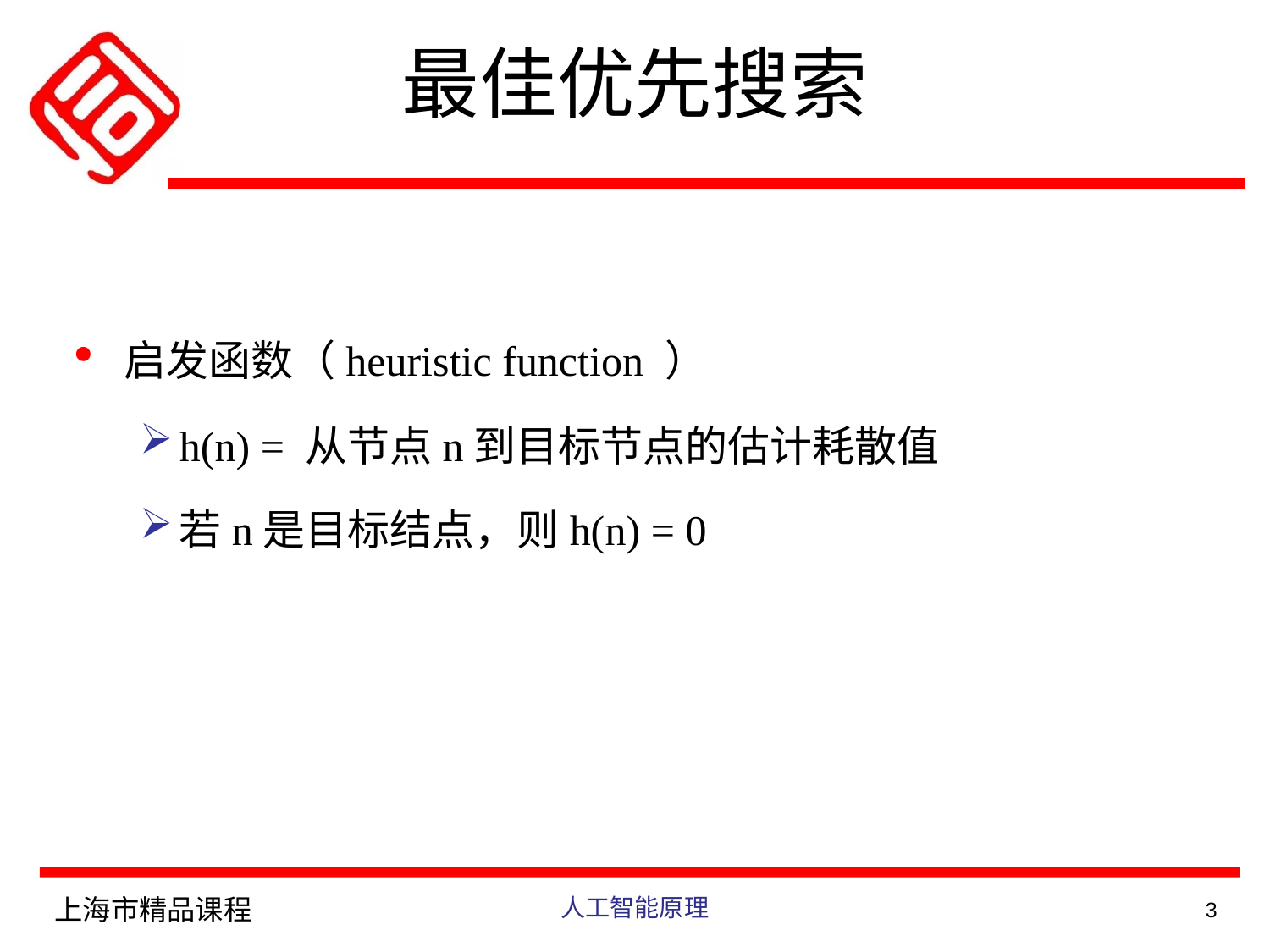

最佳优先搜索

启发函数（heuristic function ）
h(n) = 从节点n到目标节点的估计耗散值
若n是目标结点，则h(n) = 0
上海市精品课程
人工智能原理
3